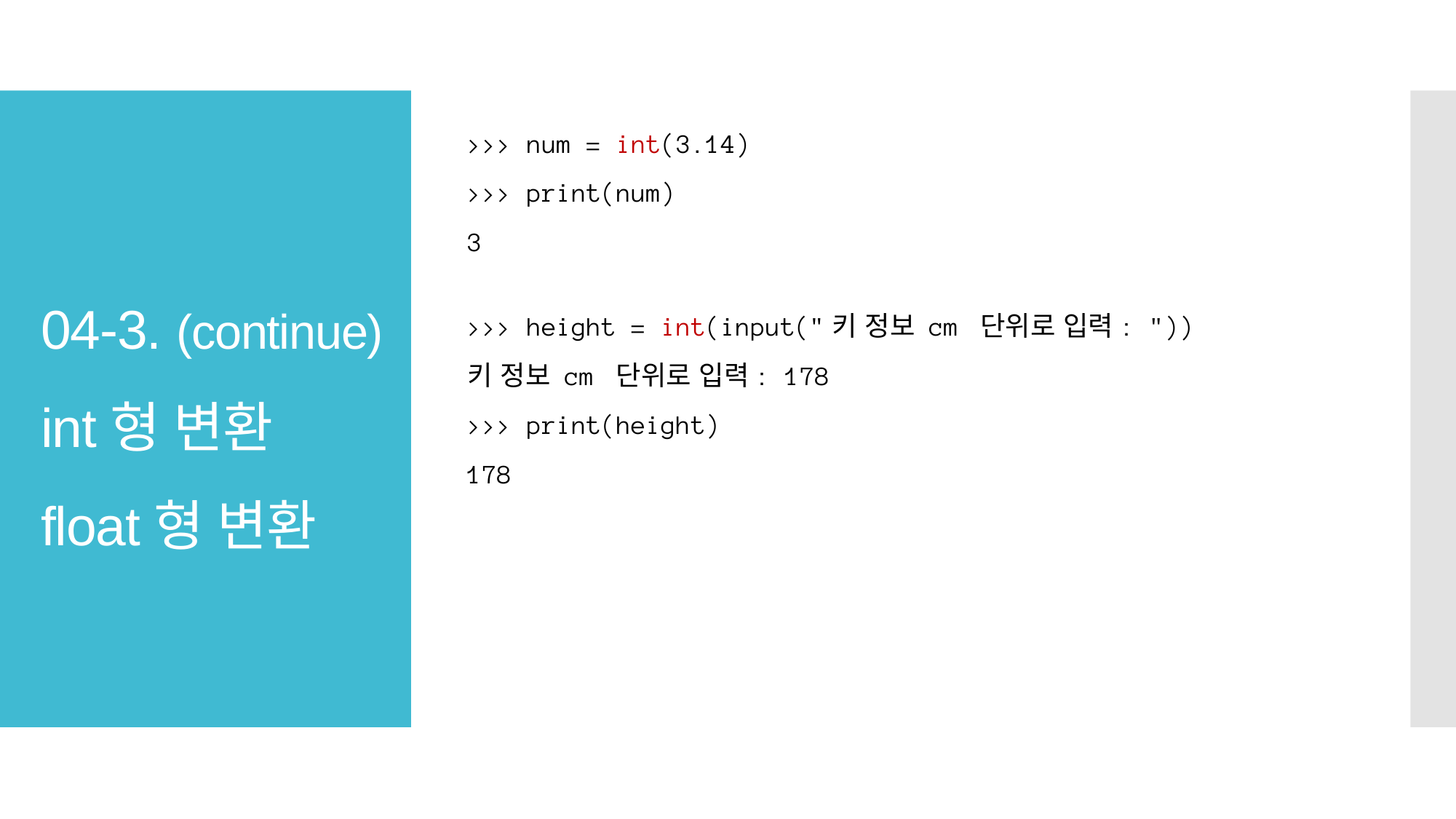

>>> num = int(3.14)
>>> print(num)
3
# 04-3. (continue) int형 변환 float형 변환
>>> height = int(input("키 정보 cm 단위로 입력: "))
키 정보 cm 단위로 입력: 178
>>> print(height)
178